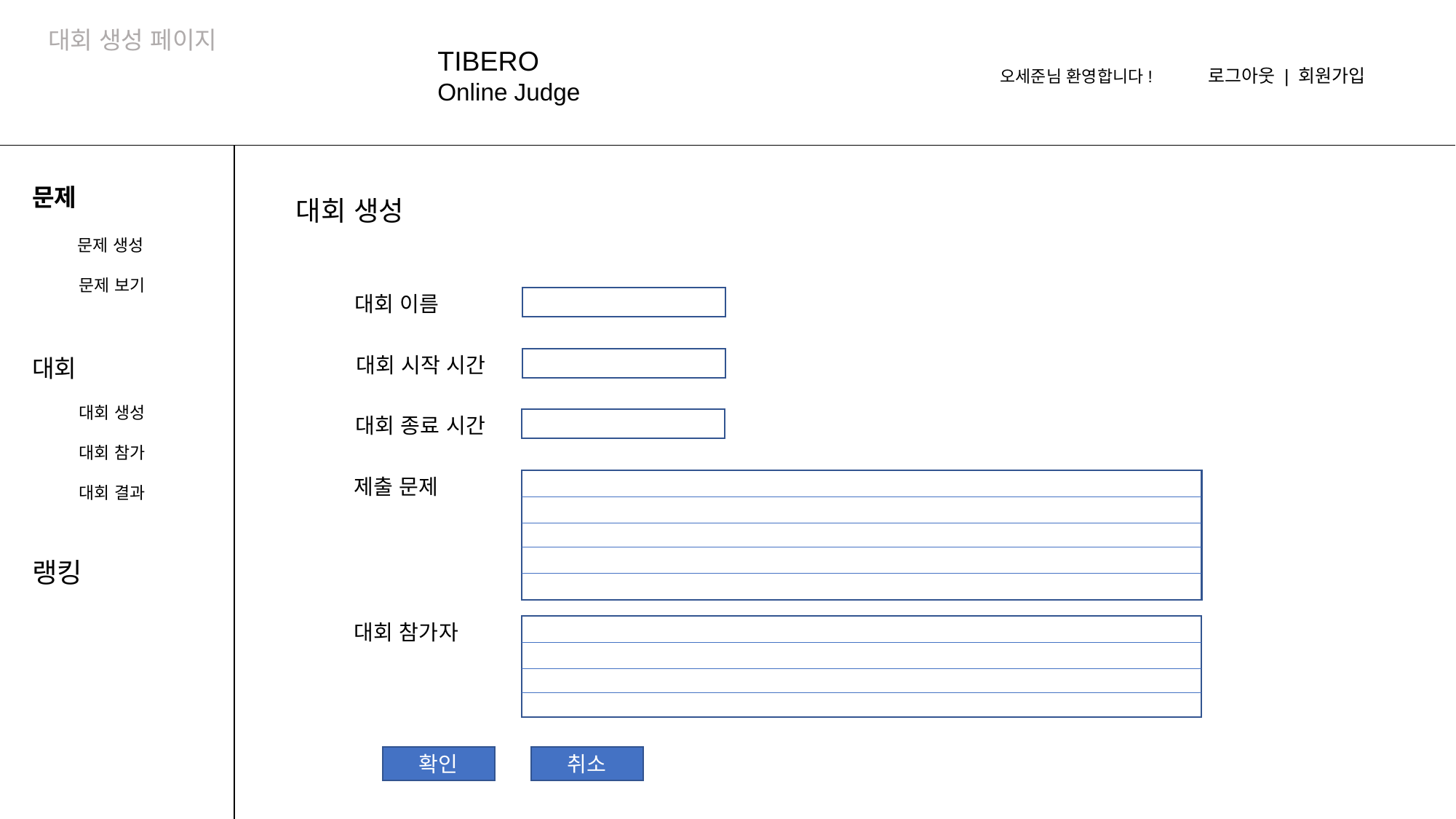

대회 생성 페이지
TIBERO
Online Judge
로그아웃 | 회원가입
오세준님 환영합니다!
문제

        문제 생성

         문제 보기

대회

         대회 생성

         대회 참가

         대회 결과

랭킹
대회 생성
대회 이름

대회 시작 시간

대회 종료 시간

제출 문제

대회 참가자

확인
취소